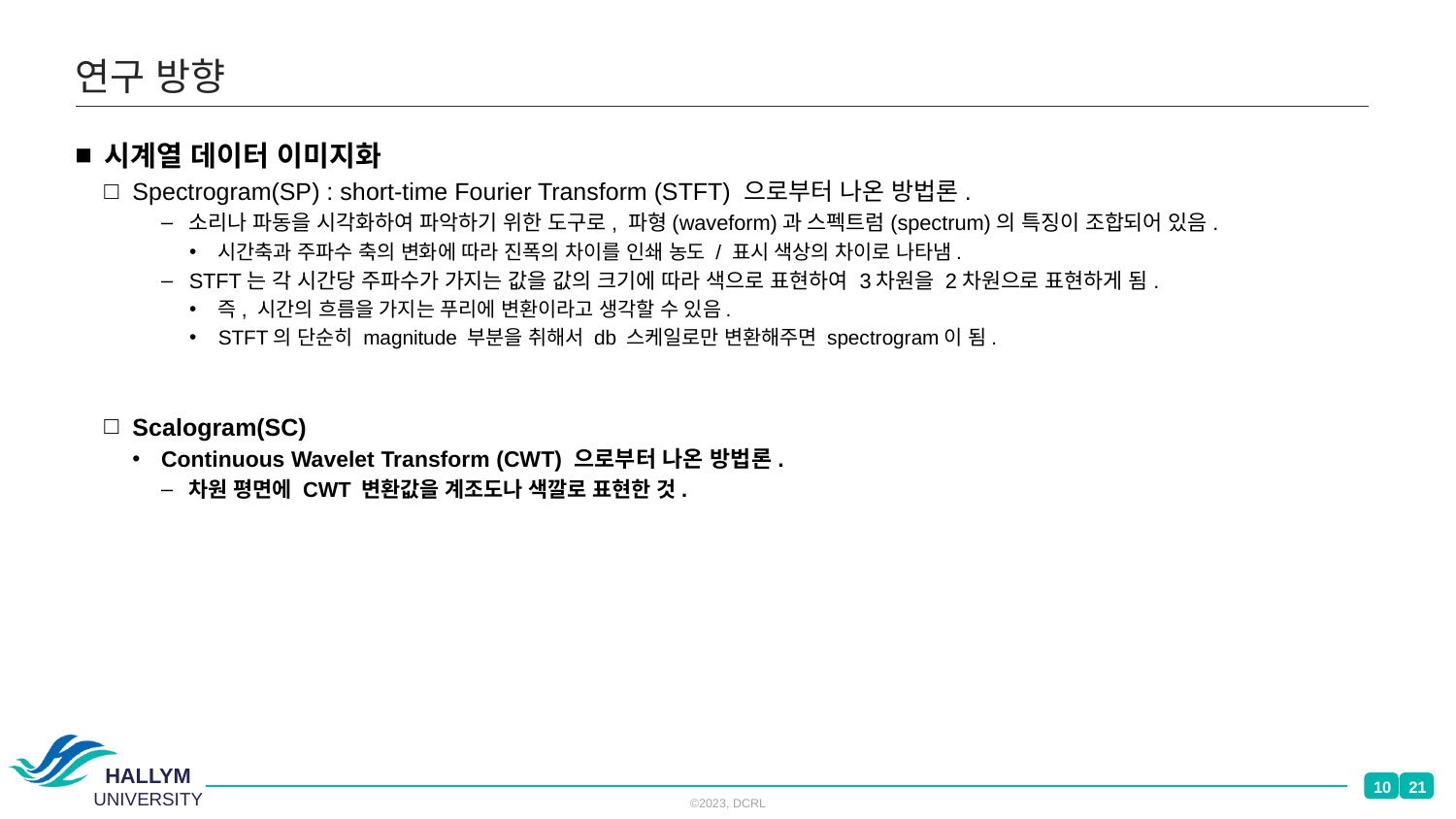

# 연구 방향
시계열 데이터 이미지화
Spectrogram(SP) : short-time Fourier Transform (STFT) 으로부터 나온 방법론.
소리나 파동을 시각화하여 파악하기 위한 도구로, 파형(waveform)과 스펙트럼(spectrum)의 특징이 조합되어 있음.
시간축과 주파수 축의 변화에 따라 진폭의 차이를 인쇄 농도 / 표시 색상의 차이로 나타냄.
STFT는 각 시간당 주파수가 가지는 값을 값의 크기에 따라 색으로 표현하여 3차원을 2차원으로 표현하게 됨.
즉, 시간의 흐름을 가지는 푸리에 변환이라고 생각할 수 있음.
STFT의 단순히 magnitude 부분을 취해서 db 스케일로만 변환해주면 spectrogram이 됨.

Scalogram(SC)
Continuous Wavelet Transform (CWT) 으로부터 나온 방법론.
차원 평면에 CWT 변환값을 계조도나 색깔로 표현한 것.